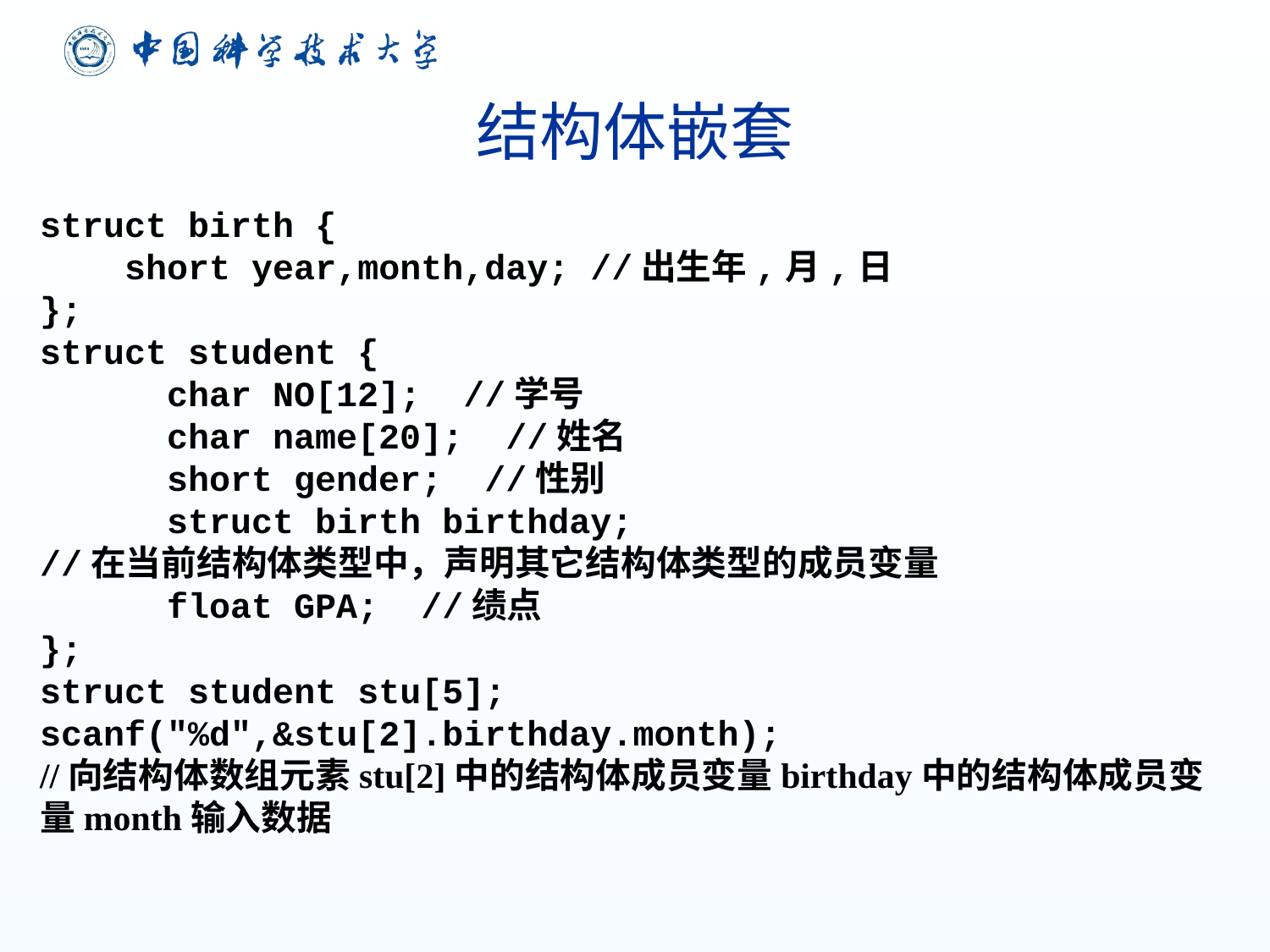

# 结构体嵌套
struct birth {
    short year,month,day; //出生年,月,日
};
struct student {
	char NO[12];  //学号
	char name[20];  //姓名
	short gender;  //性别
	struct birth birthday;
//在当前结构体类型中，声明其它结构体类型的成员变量
	float GPA;  //绩点
};
struct student stu[5];
scanf("%d",&stu[2].birthday.month);
//向结构体数组元素stu[2]中的结构体成员变量birthday中的结构体成员变量month输入数据